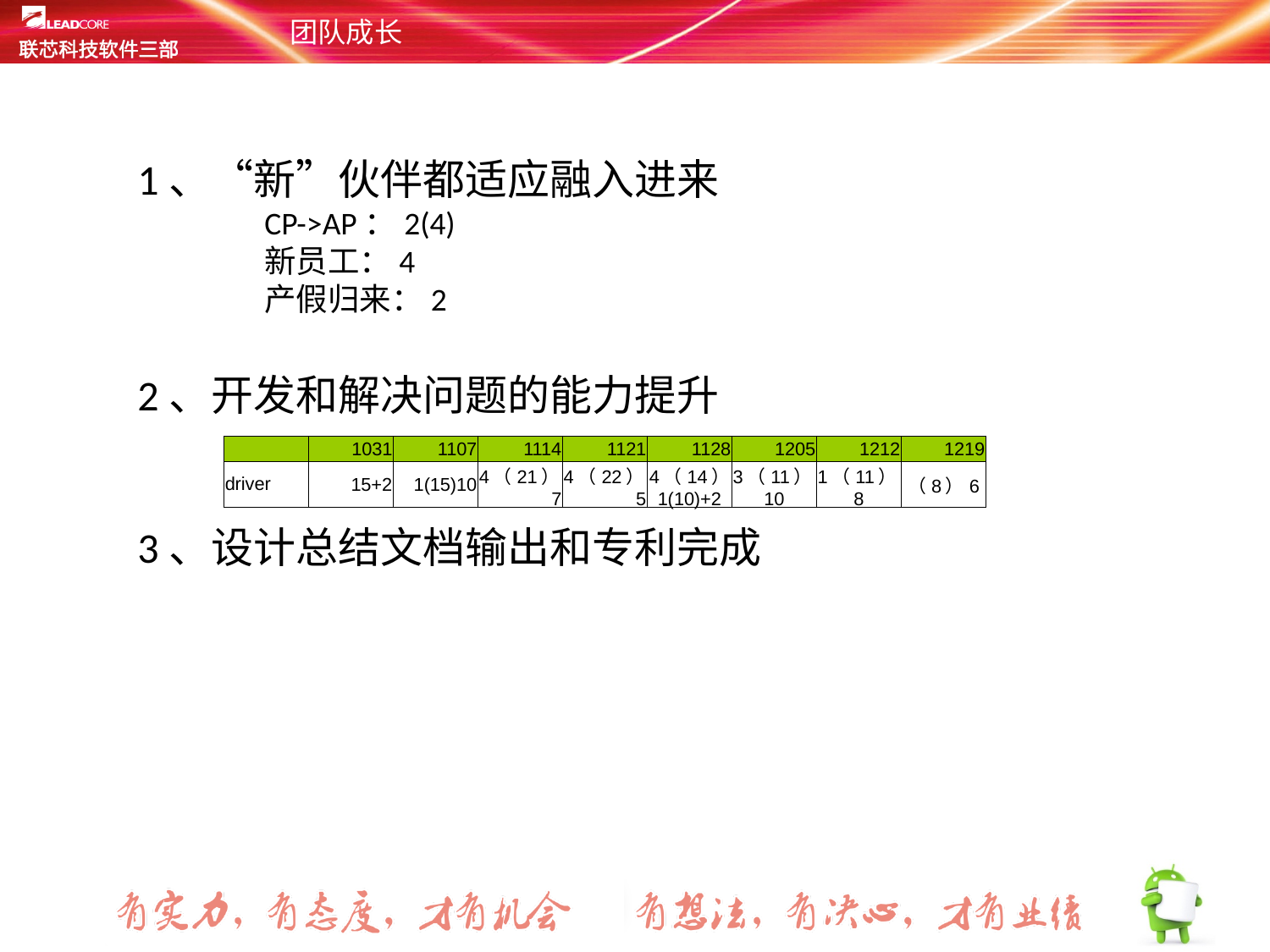

# 团队成长
1、“新”伙伴都适应融入进来
	CP->AP：2(4)
	新员工：4
	产假归来：2

2、开发和解决问题的能力提升

3、设计总结文档输出和专利完成
|  | 1031 | 1107 | 1114 | 1121 | 1128 | 1205 | 1212 | 1219 |
| --- | --- | --- | --- | --- | --- | --- | --- | --- |
| driver | 15+2 | 1(15)10 | 4（21）7 | 4（22）5 | 4（14） 1(10)+2 | 3（11）10 | 1（11）8 | （8）6 |